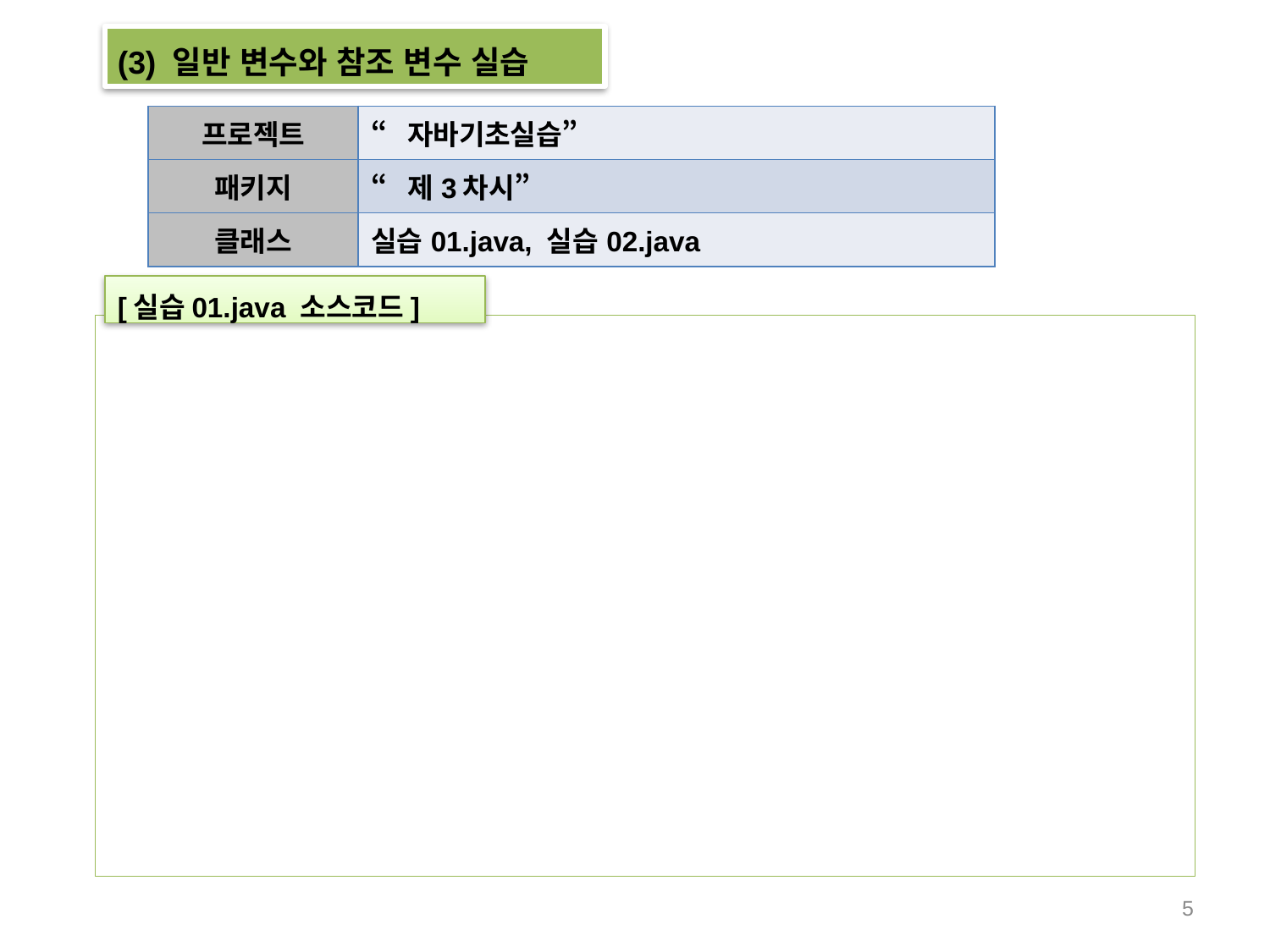

(3) 일반 변수와 참조 변수 실습
| 프로젝트 | “자바기초실습” |
| --- | --- |
| 패키지 | “제3차시” |
| 클래스 | 실습01.java, 실습02.java |
[실습01.java 소스코드]

5